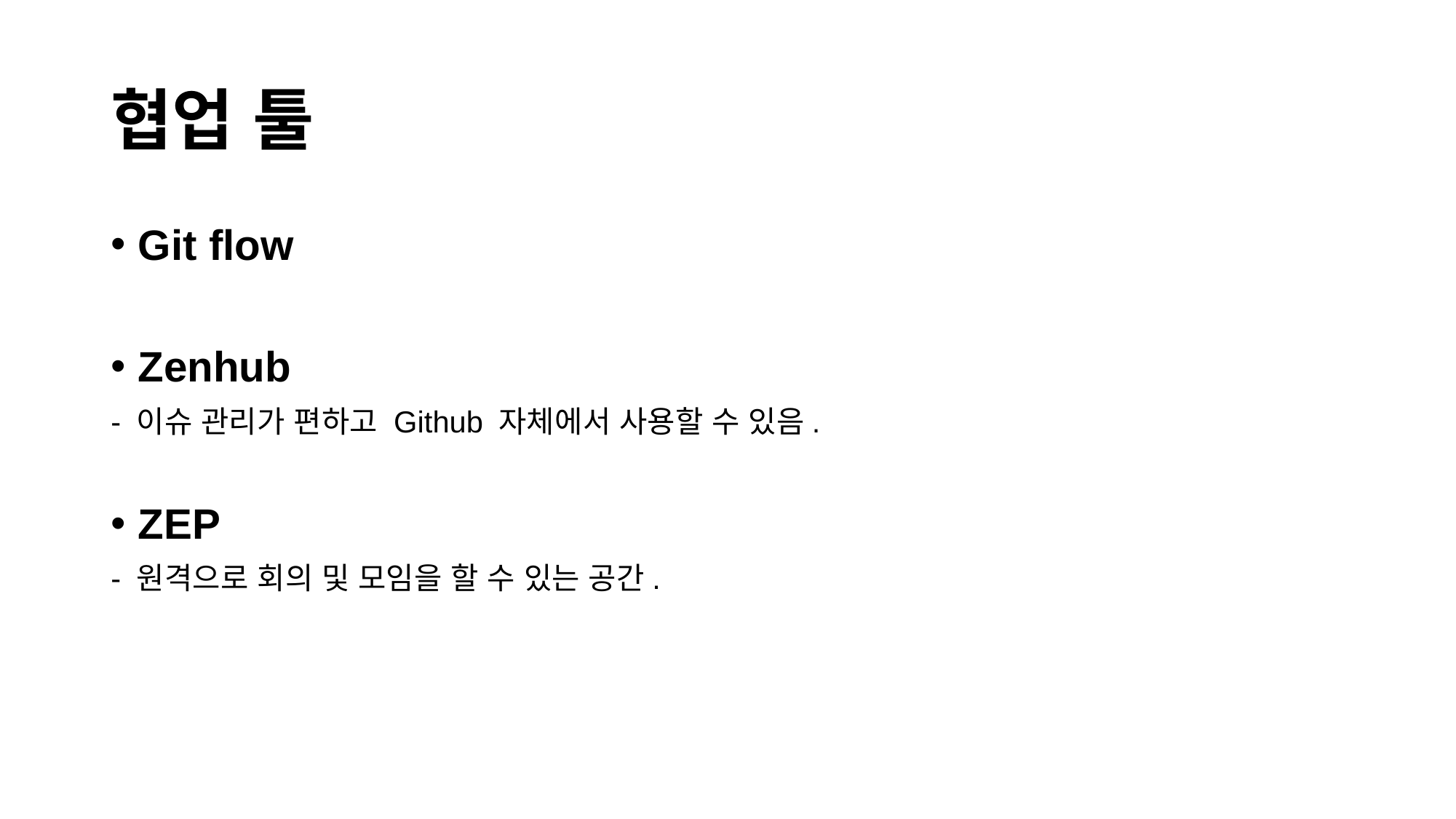

# 협업 툴
Git flow

Zenhub
- 이슈 관리가 편하고 Github 자체에서 사용할 수 있음.

ZEP
- 원격으로 회의 및 모임을 할 수 있는 공간.